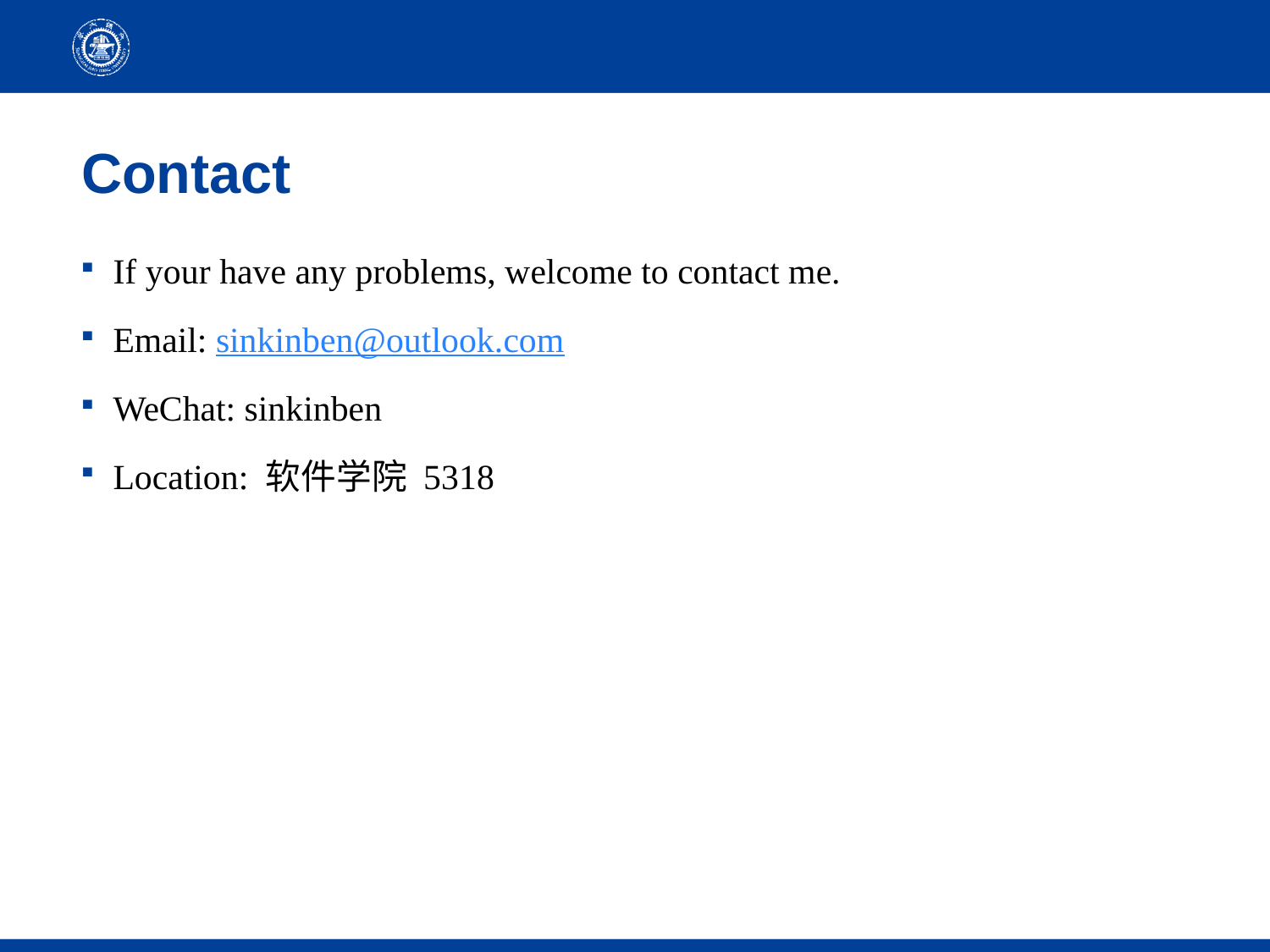

# Contact
If your have any problems, welcome to contact me.
Email: sinkinben@outlook.com
WeChat: sinkinben
Location: 软件学院 5318